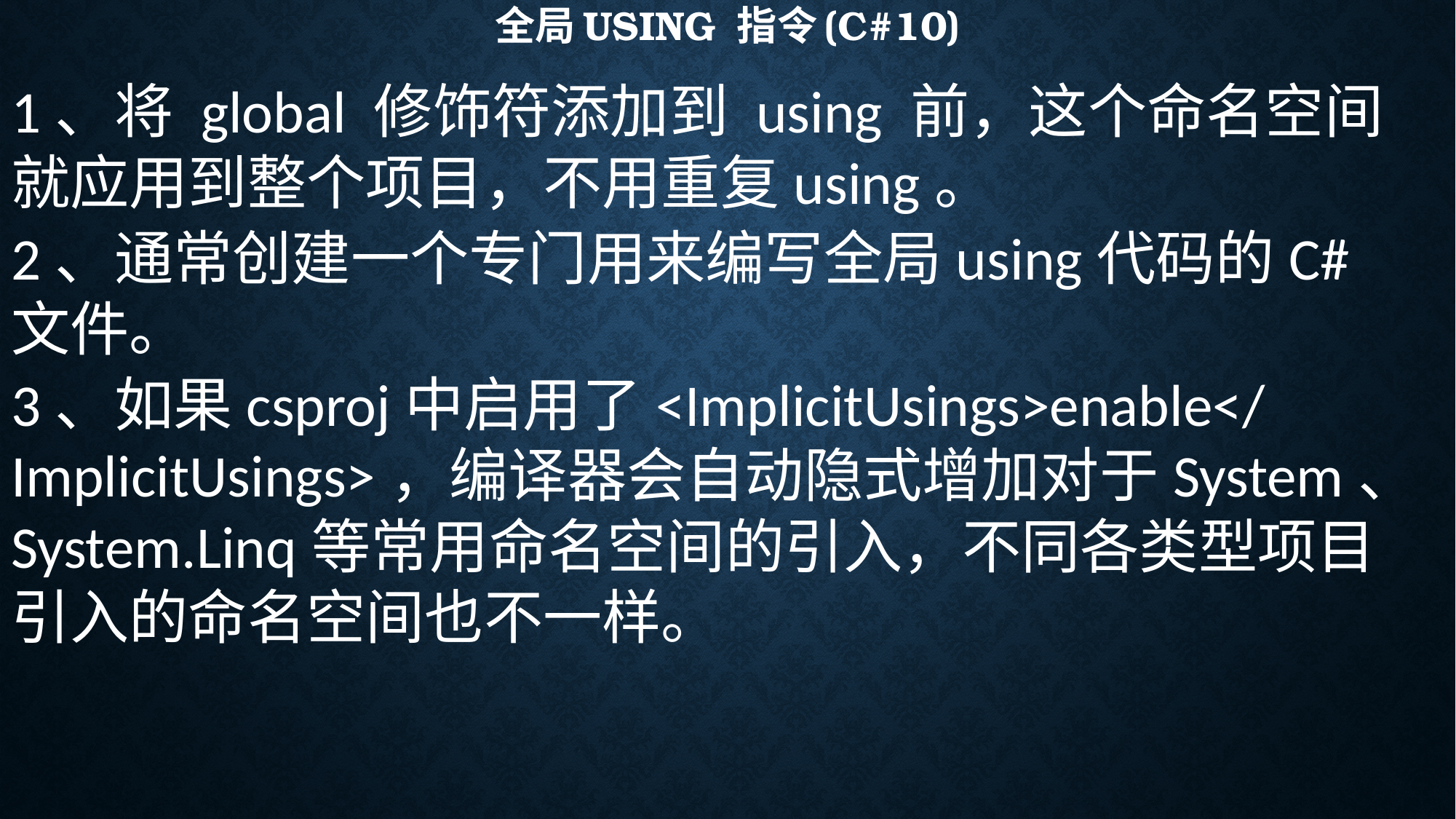

# 全局using 指令(C#10)
1、将 global 修饰符添加到 using 前，这个命名空间就应用到整个项目，不用重复using。
2、通常创建一个专门用来编写全局using代码的C#文件。
3、如果csproj中启用了<ImplicitUsings>enable</ImplicitUsings>，编译器会自动隐式增加对于System、System.Linq等常用命名空间的引入，不同各类型项目引入的命名空间也不一样。